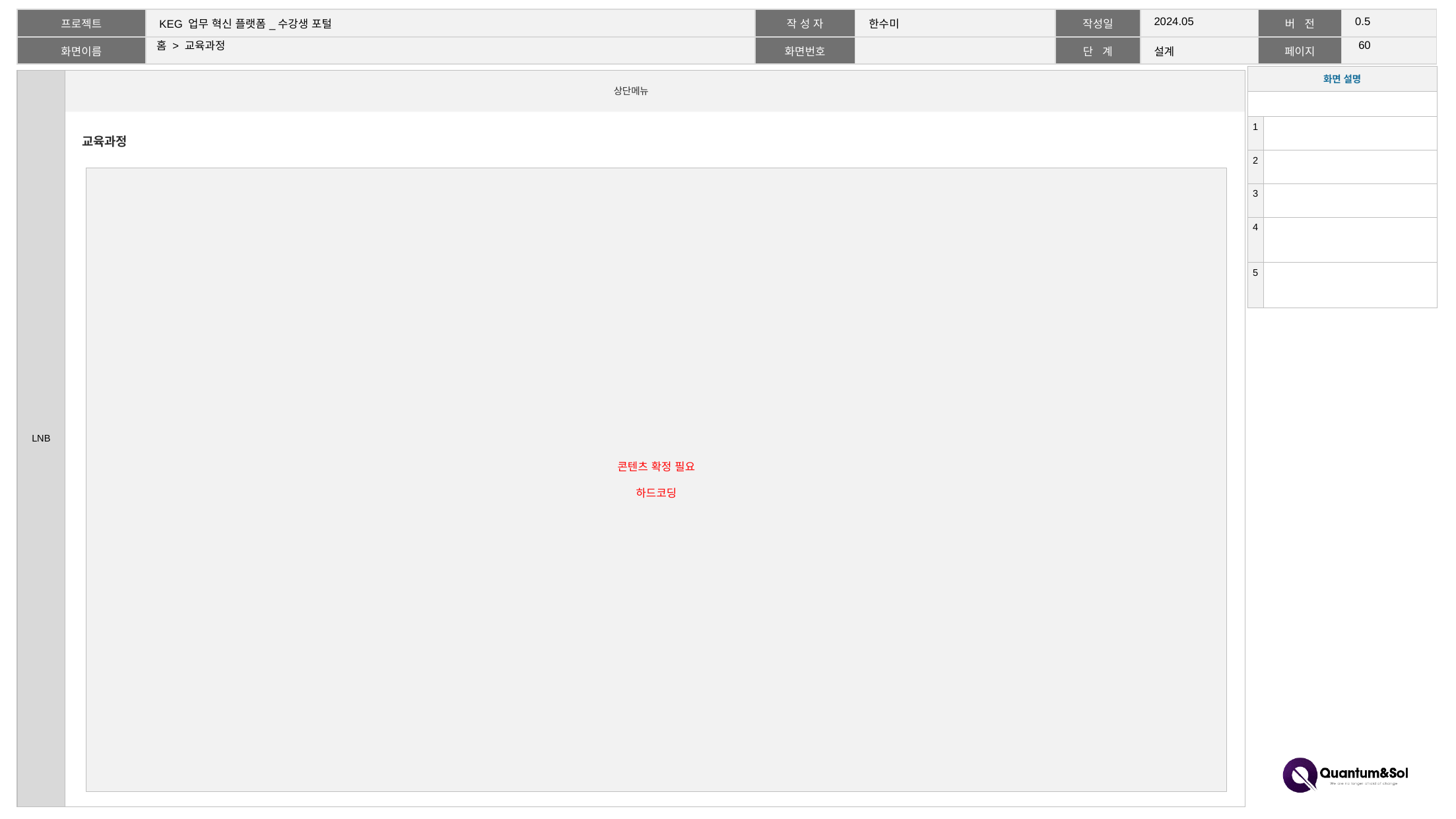

60

# 홈 > 교육과정
| 화면 설명 |  |
| --- | --- |
|  |  |
| 1 |  |
| 2 |  |
| 3 |  |
| 4 |  |
| 5 |  |
교육과정
콘텐츠 확정 필요

하드코딩